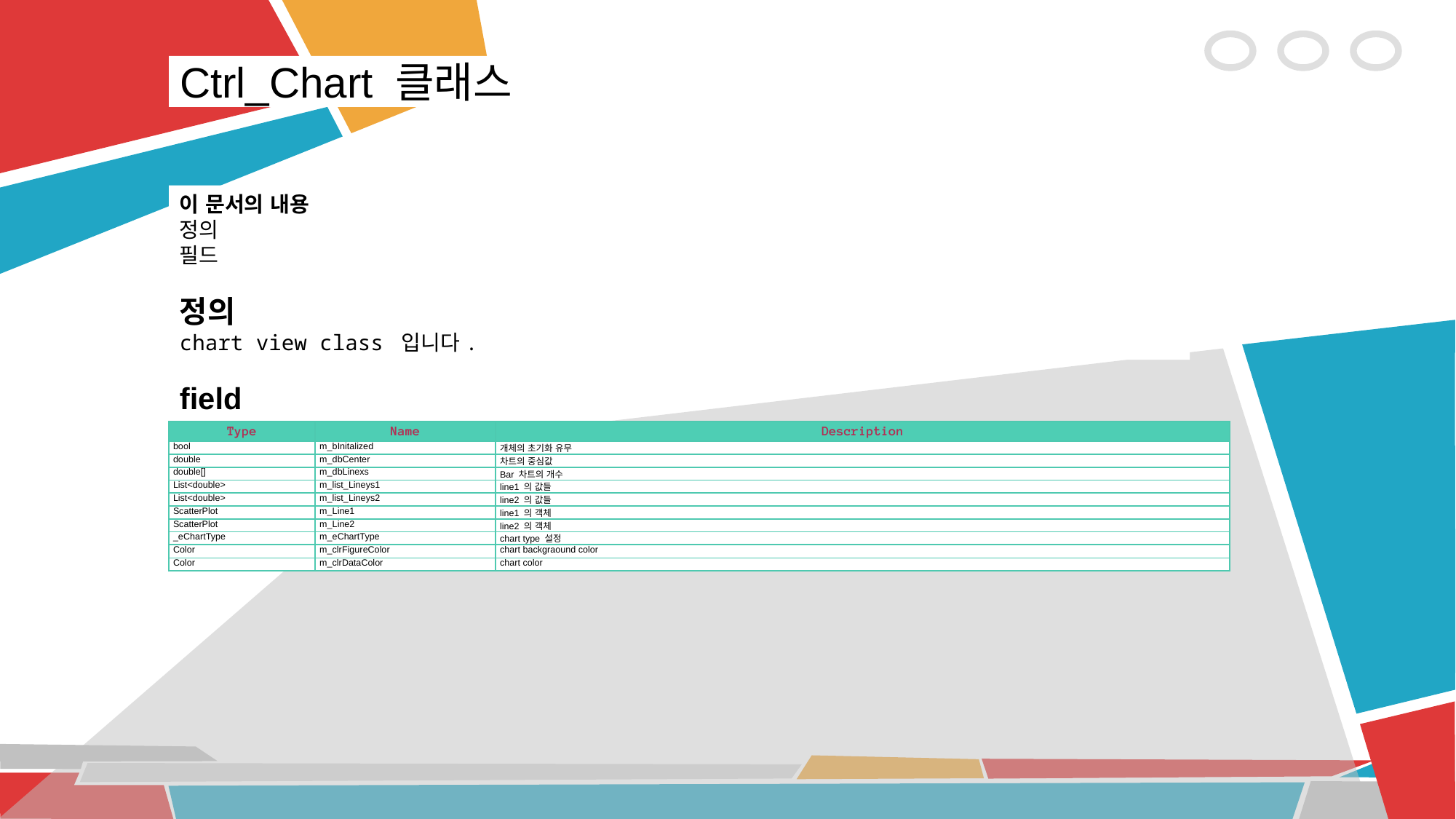

Ctrl_Chart 클래스
이 문서의 내용
정의
필드

정의
chart view class 입니다.
field
| Type | Name | Description |
| --- | --- | --- |
| bool | m\_bInitalized | 개체의 초기화 유무 |
| double | m\_dbCenter | 차트의 중심값 |
| double[] | m\_dbLinexs | Bar 차트의 개수 |
| List<double> | m\_list\_Lineys1 | line1 의 값들 |
| List<double> | m\_list\_Lineys2 | line2 의 값들 |
| ScatterPlot | m\_Line1 | line1 의 객체 |
| ScatterPlot | m\_Line2 | line2 의 객체 |
| \_eChartType | m\_eChartType | chart type 설정 |
| Color | m\_clrFigureColor | chart backgraound color |
| Color | m\_clrDataColor | chart color |